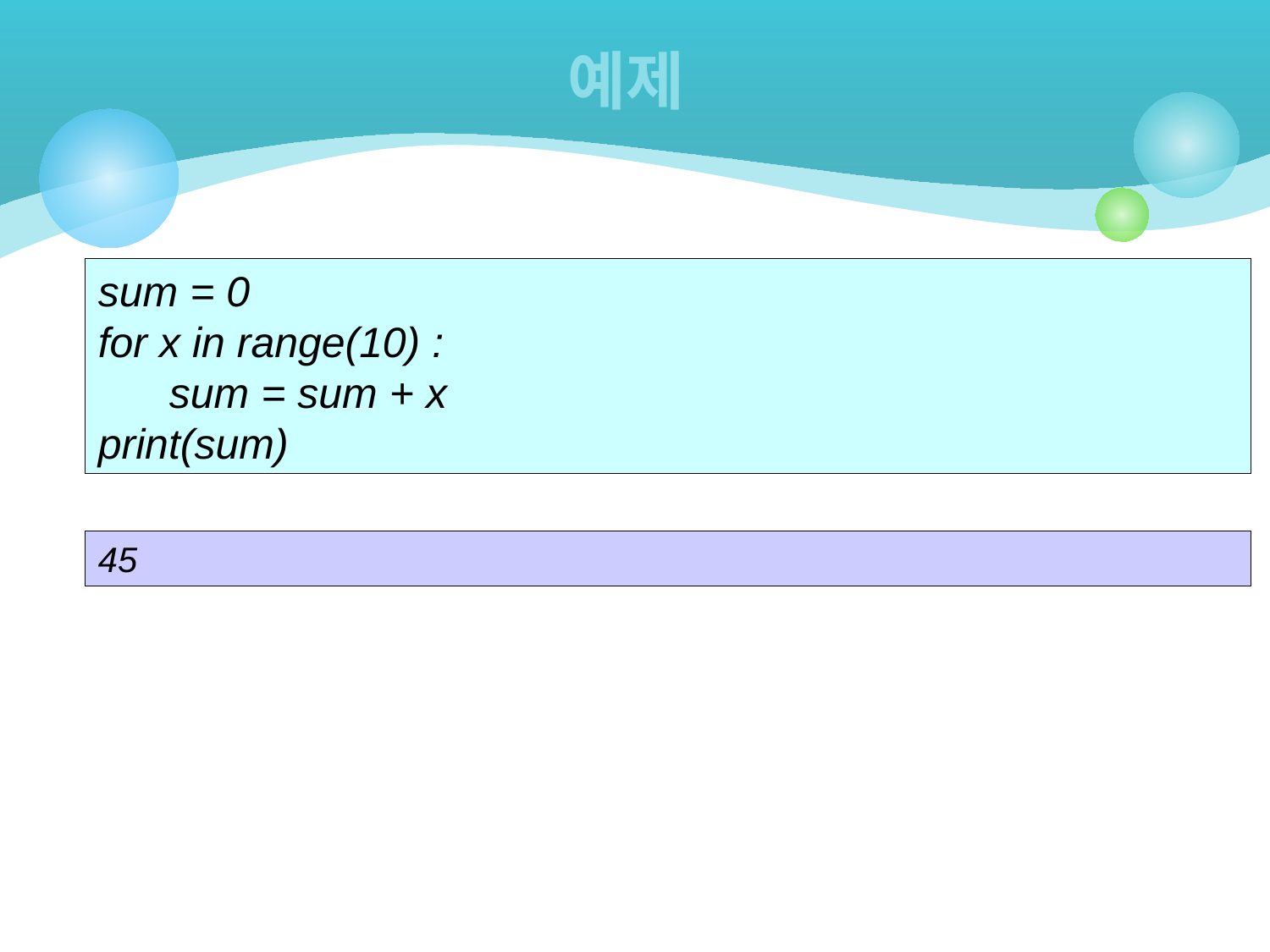

# 예제
sum = 0
for x in range(10) :
      sum = sum + x
print(sum)
45